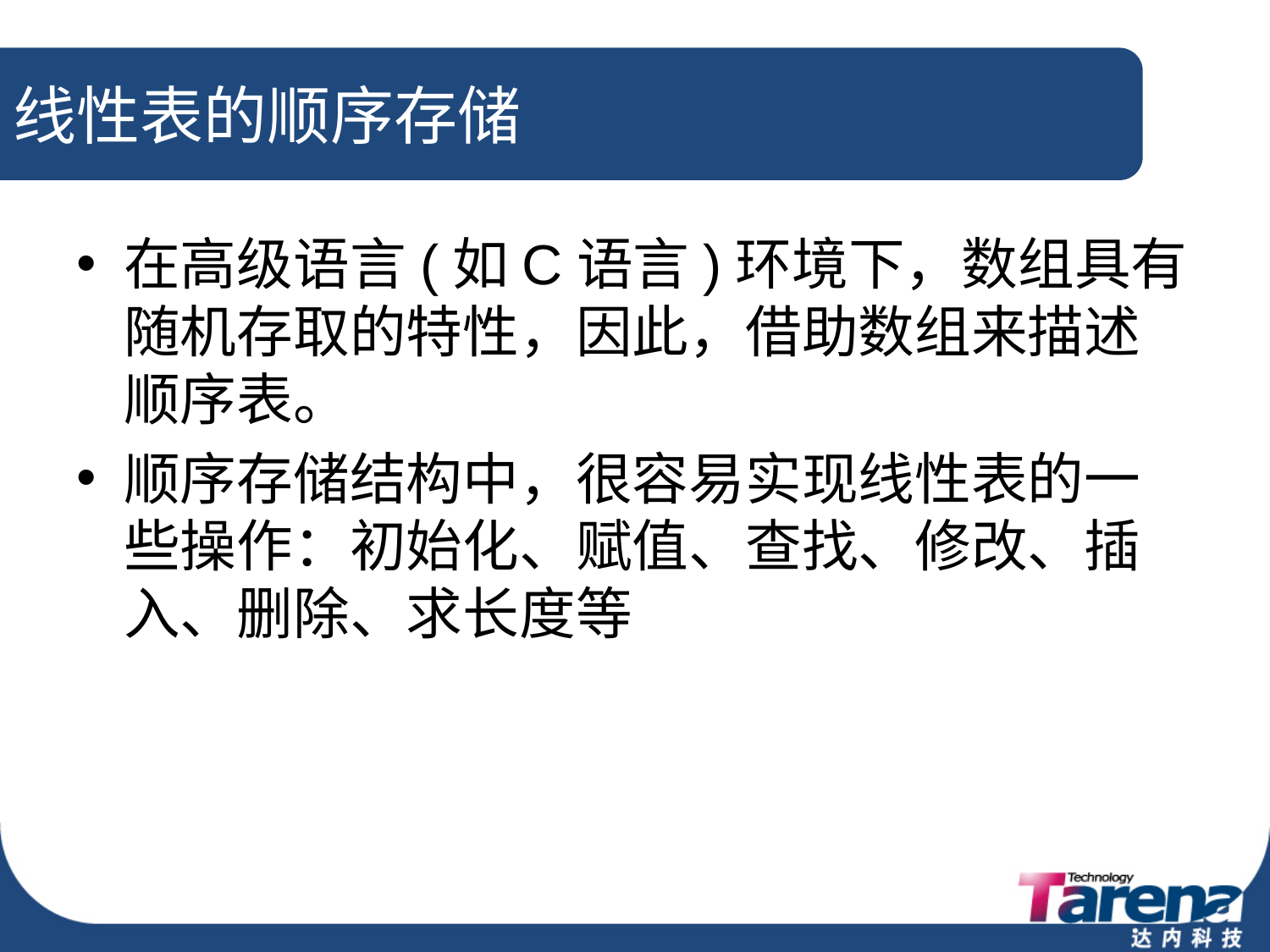

# 线性表的顺序存储
在高级语言(如C语言)环境下，数组具有随机存取的特性，因此，借助数组来描述顺序表。
顺序存储结构中，很容易实现线性表的一些操作：初始化、赋值、查找、修改、插入、删除、求长度等